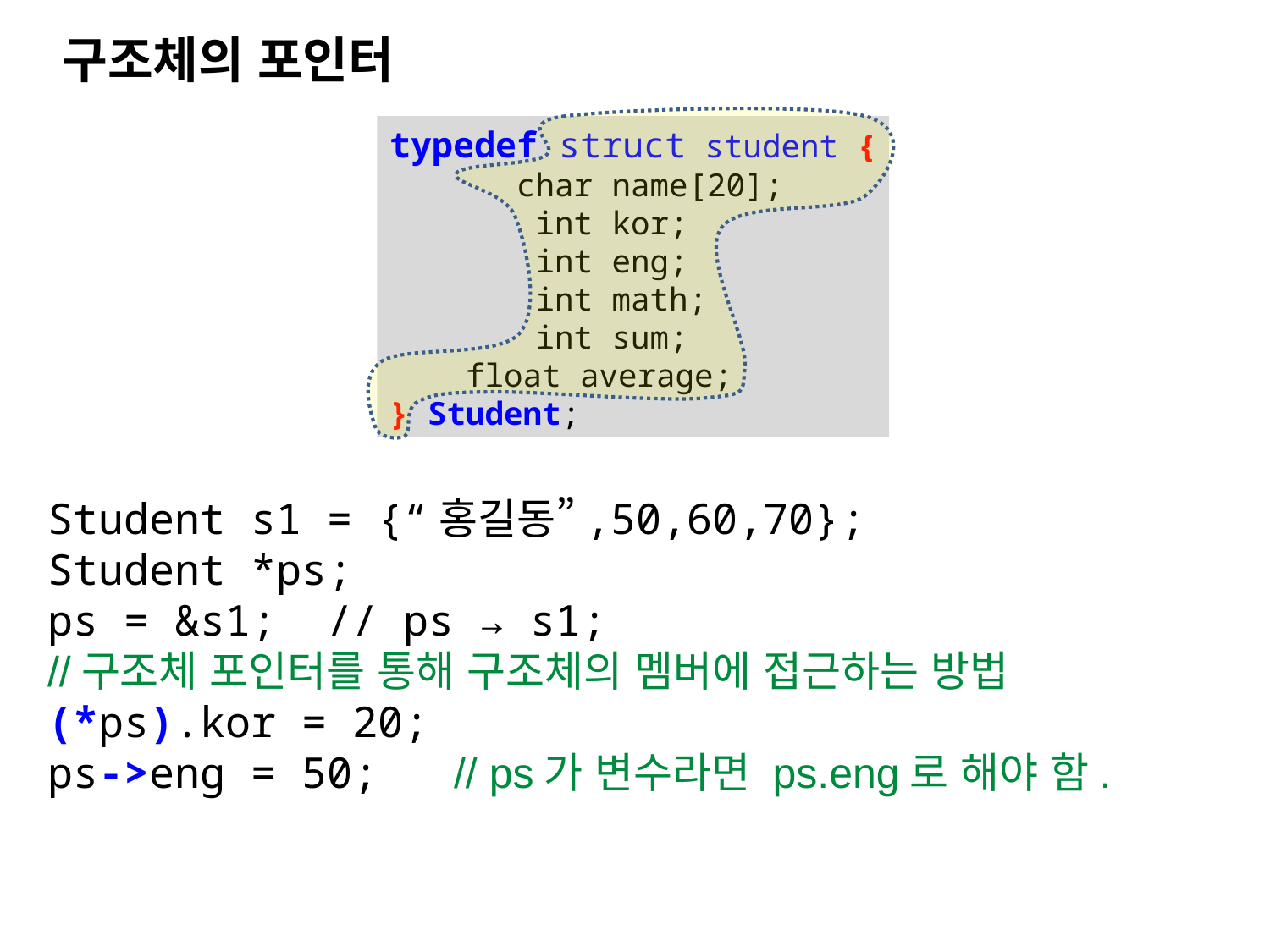

구조체의 포인터

typedef struct student {
	char name[20];
	 int kor;
	 int eng;
	 int math;
	 int sum;
    float average;
} Student;
Student s1 = {“홍길동”,50,60,70};
Student *ps;
ps = &s1;  // ps → s1;
//구조체 포인터를 통해 구조체의 멤버에 접근하는 방법
(*ps).kor = 20;
ps->eng = 50;   // ps가 변수라면 ps.eng로 해야 함.